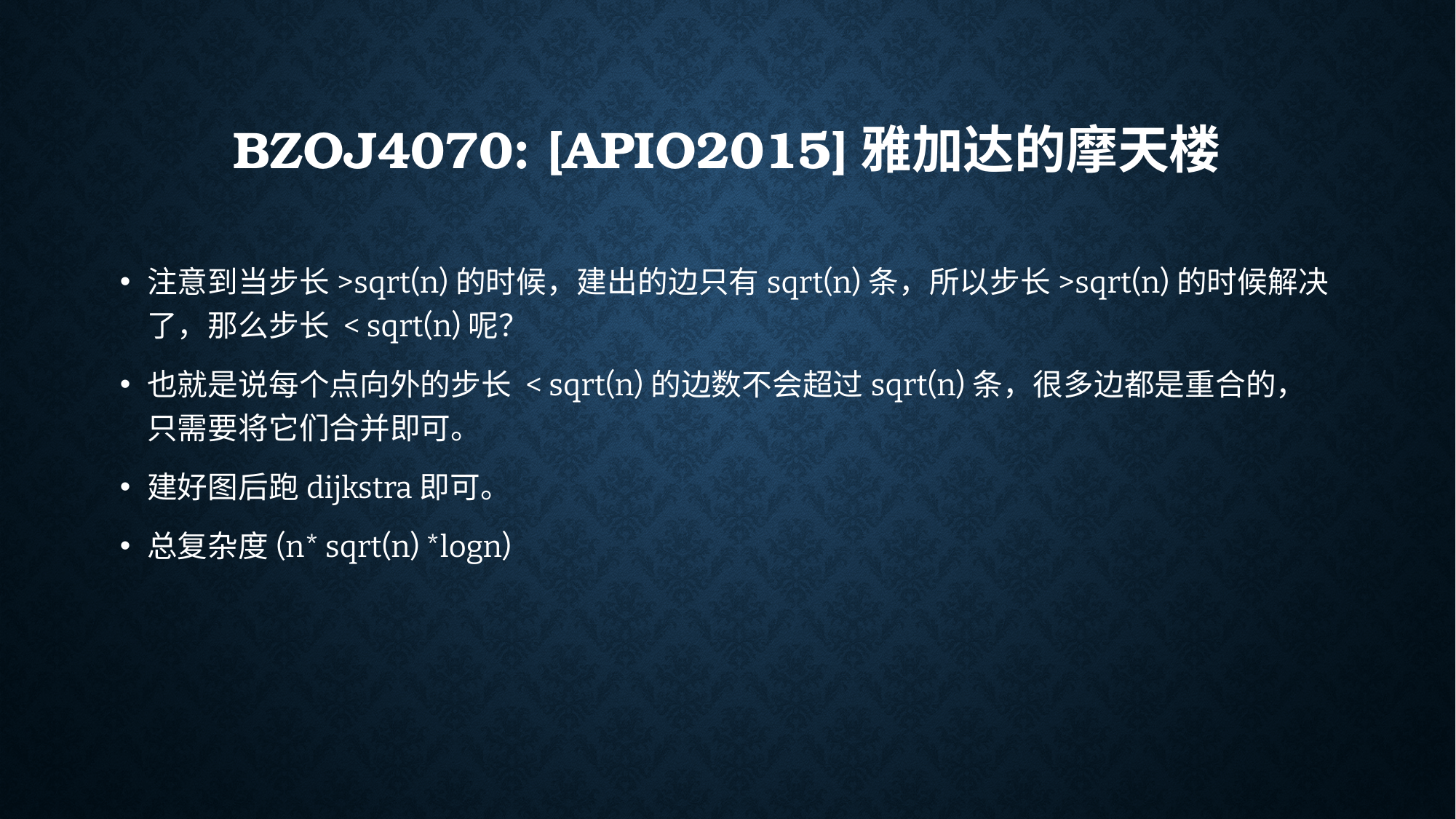

# bzoj4070: [Apio2015]雅加达的摩天楼
注意到当步长>sqrt(n)的时候，建出的边只有sqrt(n)条，所以步长>sqrt(n)的时候解决了，那么步长 < sqrt(n)呢？
也就是说每个点向外的步长 < sqrt(n)的边数不会超过sqrt(n)条，很多边都是重合的，只需要将它们合并即可。
建好图后跑dijkstra即可。
总复杂度(n* sqrt(n) *logn)